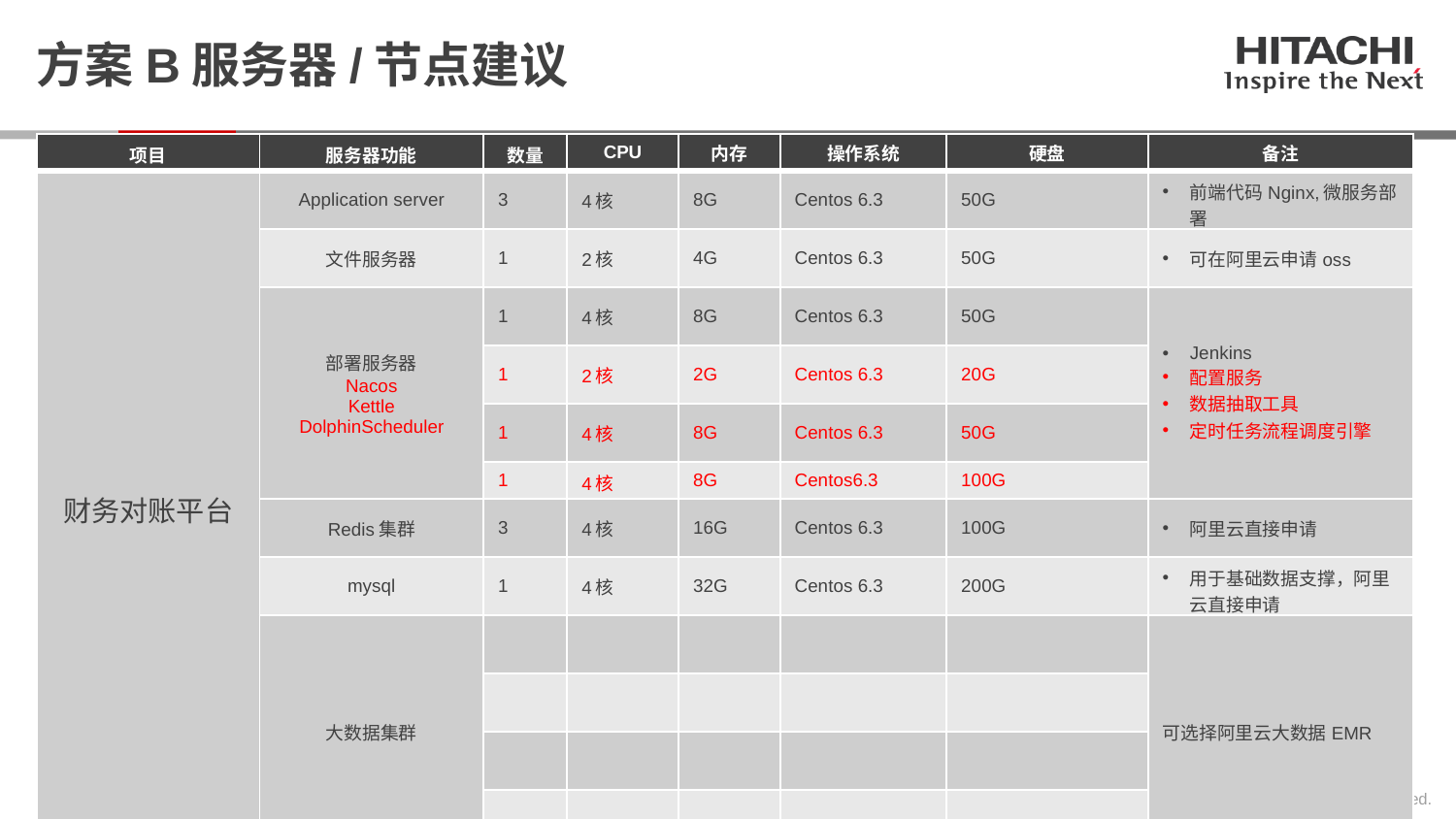

方案B服务器/节点建议

| 项目 | 服务器功能 | 数量 | CPU | 内存 | 操作系统 | 硬盘 | 备注 |
| --- | --- | --- | --- | --- | --- | --- | --- |
| 财务对账平台 | Application server | 3 | 4核 | 8G | Centos 6.3 | 50G | 前端代码Nginx,微服务部署 |
|  | 文件服务器 | 1 | 2核 | 4G | Centos 6.3 | 50G | 可在阿里云申请oss |
|  | 部署服务器 Nacos Kettle DolphinScheduler | 1 | 4核 | 8G | Centos 6.3 | 50G | Jenkins 配置服务 数据抽取工具 定时任务流程调度引擎 |
|  |  | 1 | 2核 | 2G | Centos 6.3 | 20G |  |
|  |  | 1 | 4核 | 8G | Centos 6.3 | 50G |  |
|  |  | 1 | 4核 | 8G | Centos6.3 | 100G |  |
|  | Redis集群 | 3 | 4核 | 16G | Centos 6.3 | 100G | 阿里云直接申请 |
|  | mysql | 1 | 4核 | 32G | Centos 6.3 | 200G | 用于基础数据支撑，阿里云直接申请 |
|  | 大数据集群 |  |  |  |  |  | 可选择阿里云大数据EMR |
|  |  |  |  |  |  |  |  |
|  |  |  |  |  |  |  |  |
|  |  |  |  |  |  |  |  |
※ 各节点详细配置需要根据实际数据的情况进行再次评估